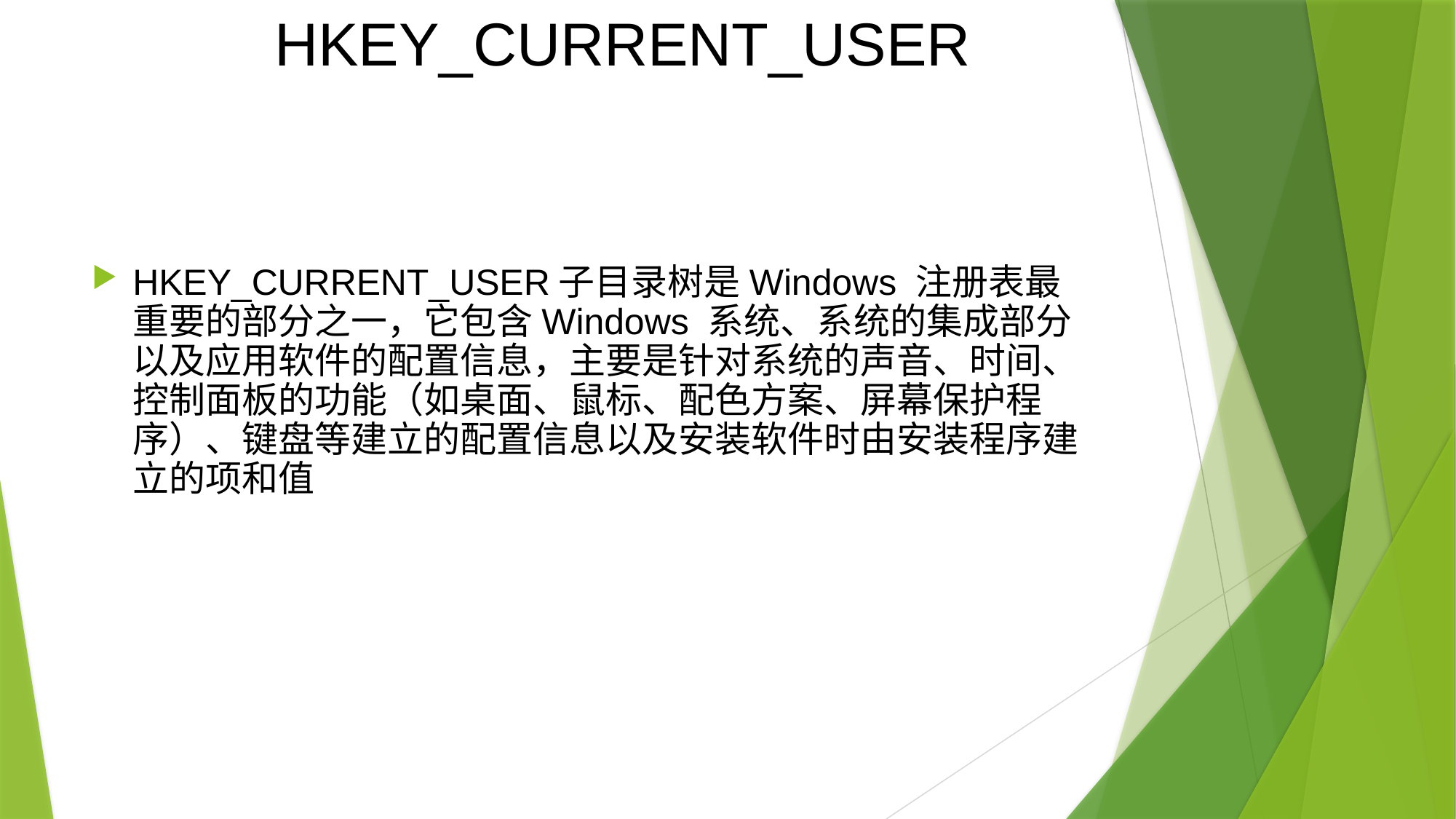

# HKEY_CURRENT_USER
HKEY_CURRENT_USER子目录树是Windows 注册表最重要的部分之一，它包含Windows 系统、系统的集成部分以及应用软件的配置信息，主要是针对系统的声音、时间、控制面板的功能（如桌面、鼠标、配色方案、屏幕保护程序）、键盘等建立的配置信息以及安装软件时由安装程序建立的项和值